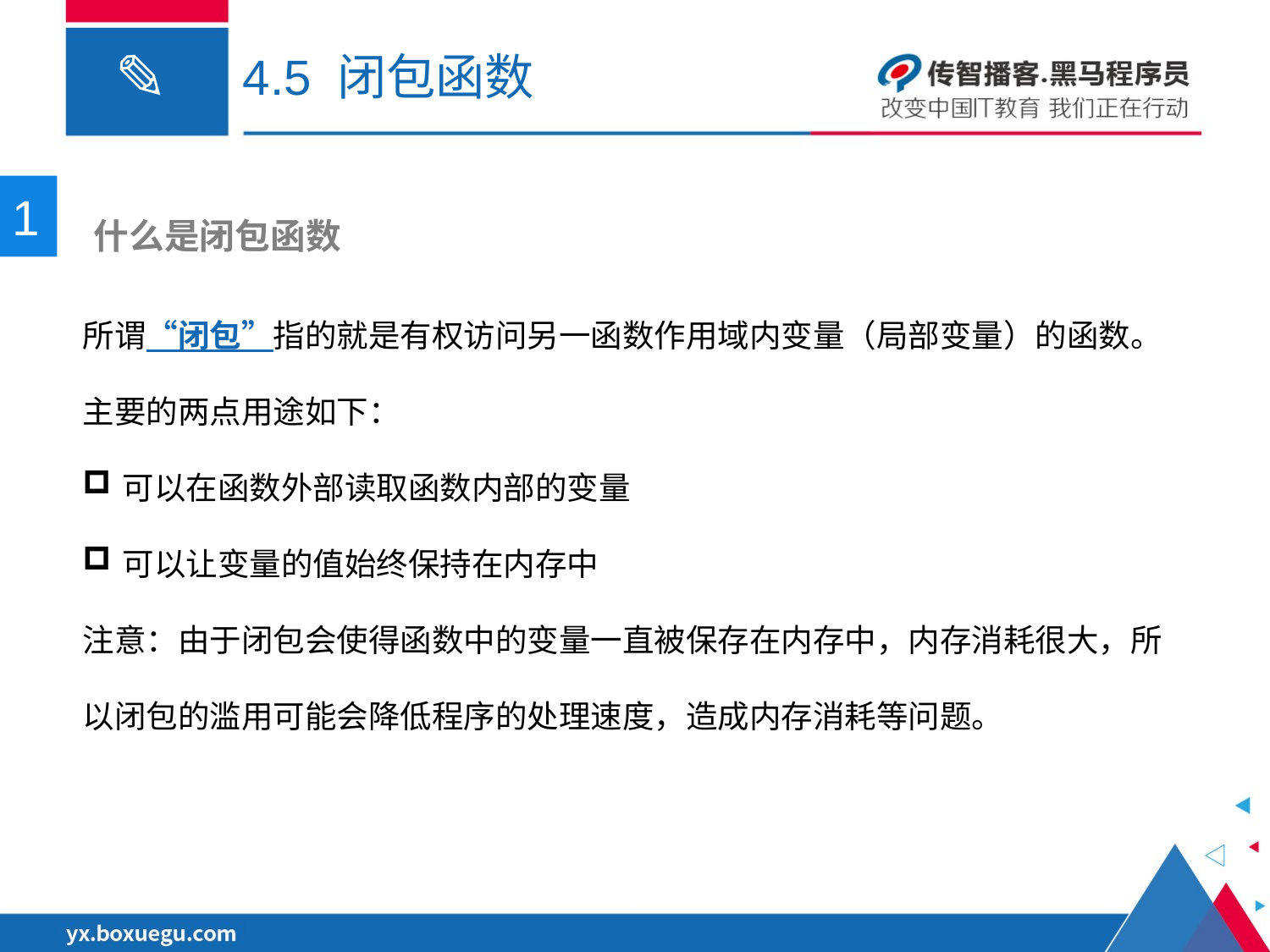

# 4.5 闭包函数

1
  什么是闭包函数
所谓“闭包”指的就是有权访问另一函数作用域内变量（局部变量）的函数。主要的两点用途如下：
可以在函数外部读取函数内部的变量
可以让变量的值始终保持在内存中
注意：由于闭包会使得函数中的变量一直被保存在内存中，内存消耗很大，所以闭包的滥用可能会降低程序的处理速度，造成内存消耗等问题。